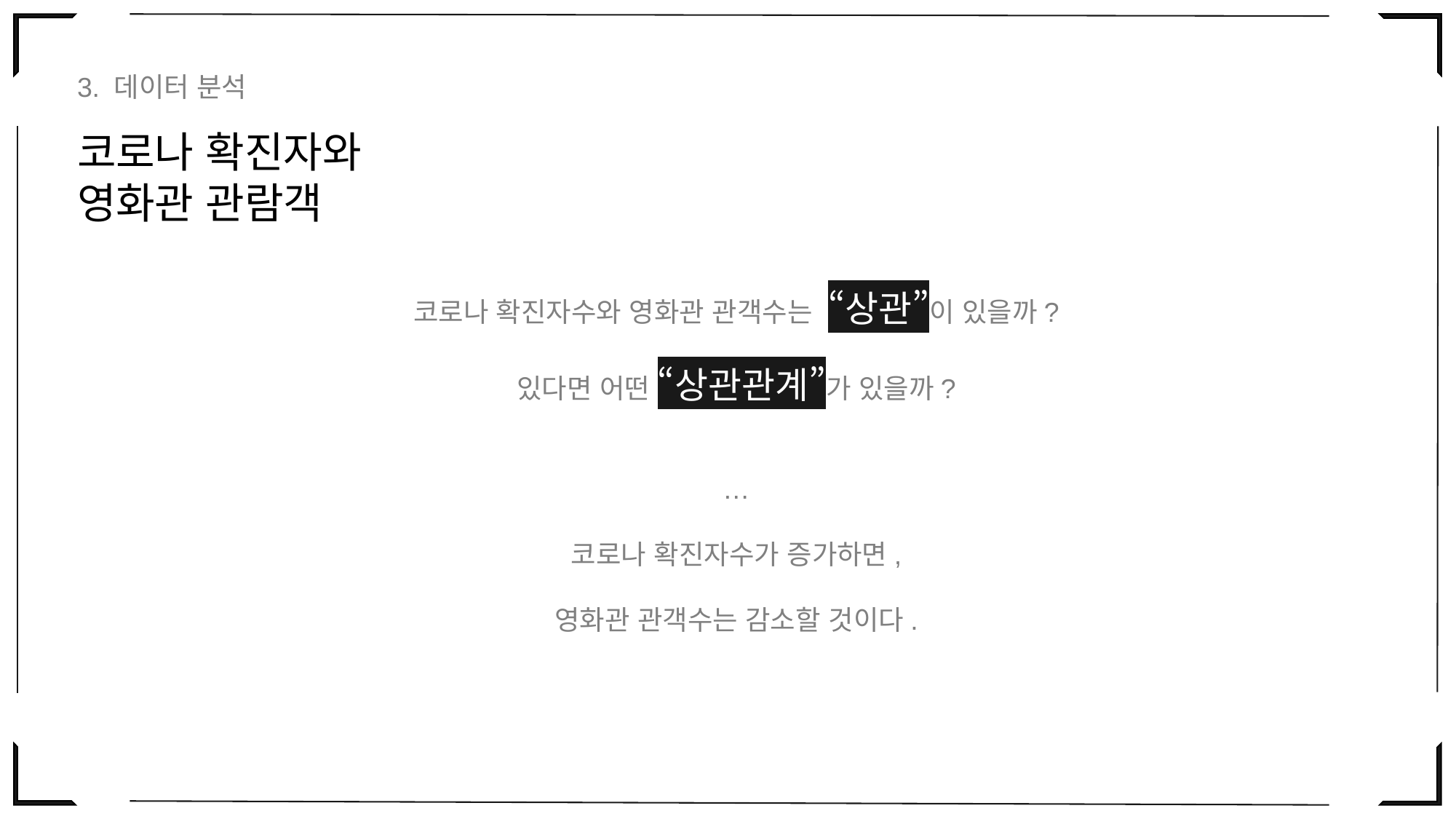

3. 데이터 분석
코로나 확진자와 영화관 관람객

코로나 확진자수와 영화관 관객수는  “상관”이 있을까?

있다면 어떤 “상관관계”가 있을까?

…

코로나 확진자수가 증가하면,

영화관 관객수는 감소할 것이다.